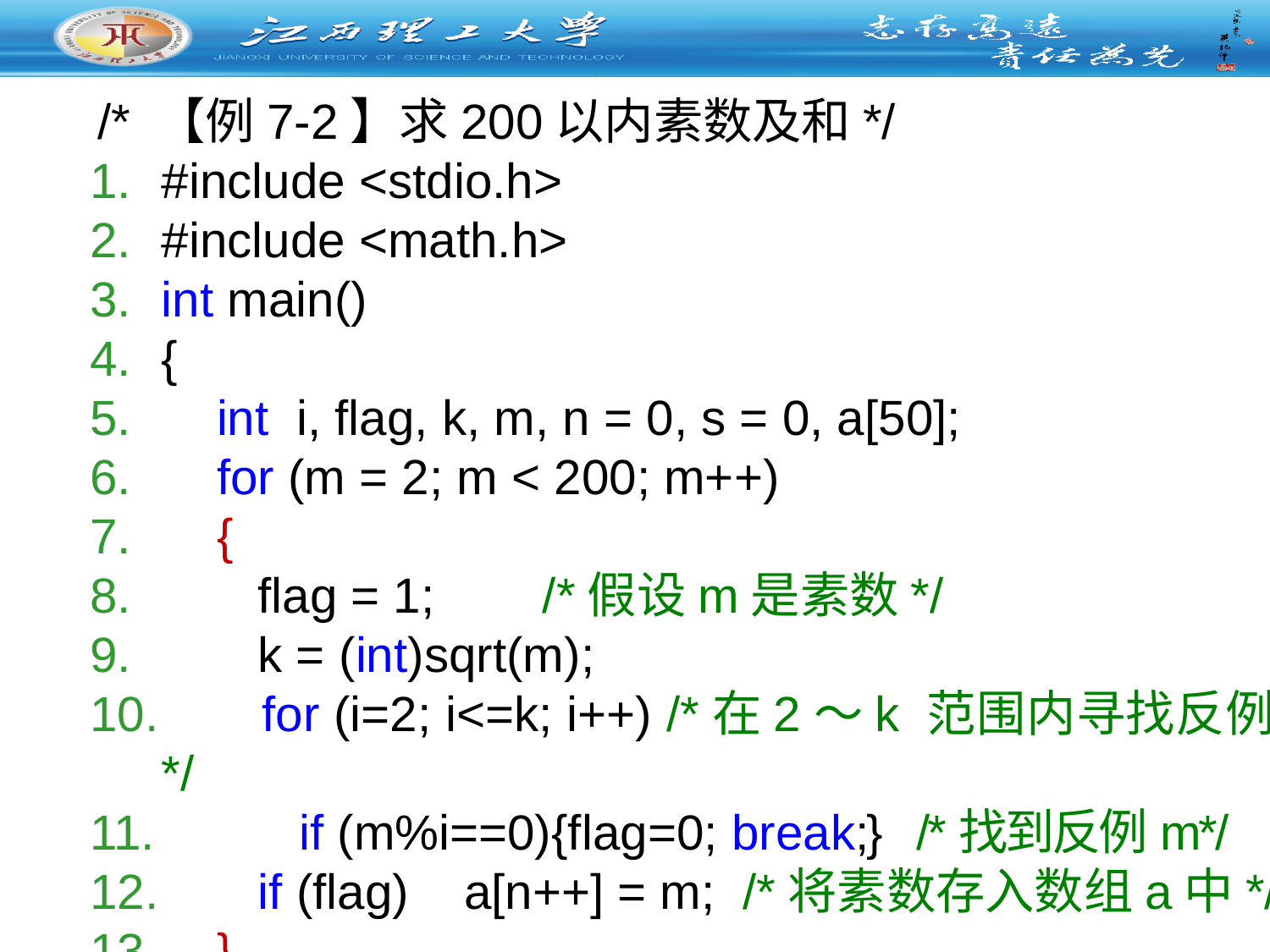

/* 【例7-2】求200以内素数及和*/
#include <stdio.h>
#include <math.h>
int main()
{
    int  i, flag, k, m, n = 0, s = 0, a[50];
    for (m = 2; m < 200; m++)
    {
       flag = 1;     	/*假设m是素数*/
       k = (int)sqrt(m);
       for (i=2; i<=k; i++) /*在2～k 范围内寻找反例*/
          if (m%i==0){flag=0; break;}   /*找到反例m*/
       if (flag)    a[n++] = m;  /*将素数存入数组a中*/
    }